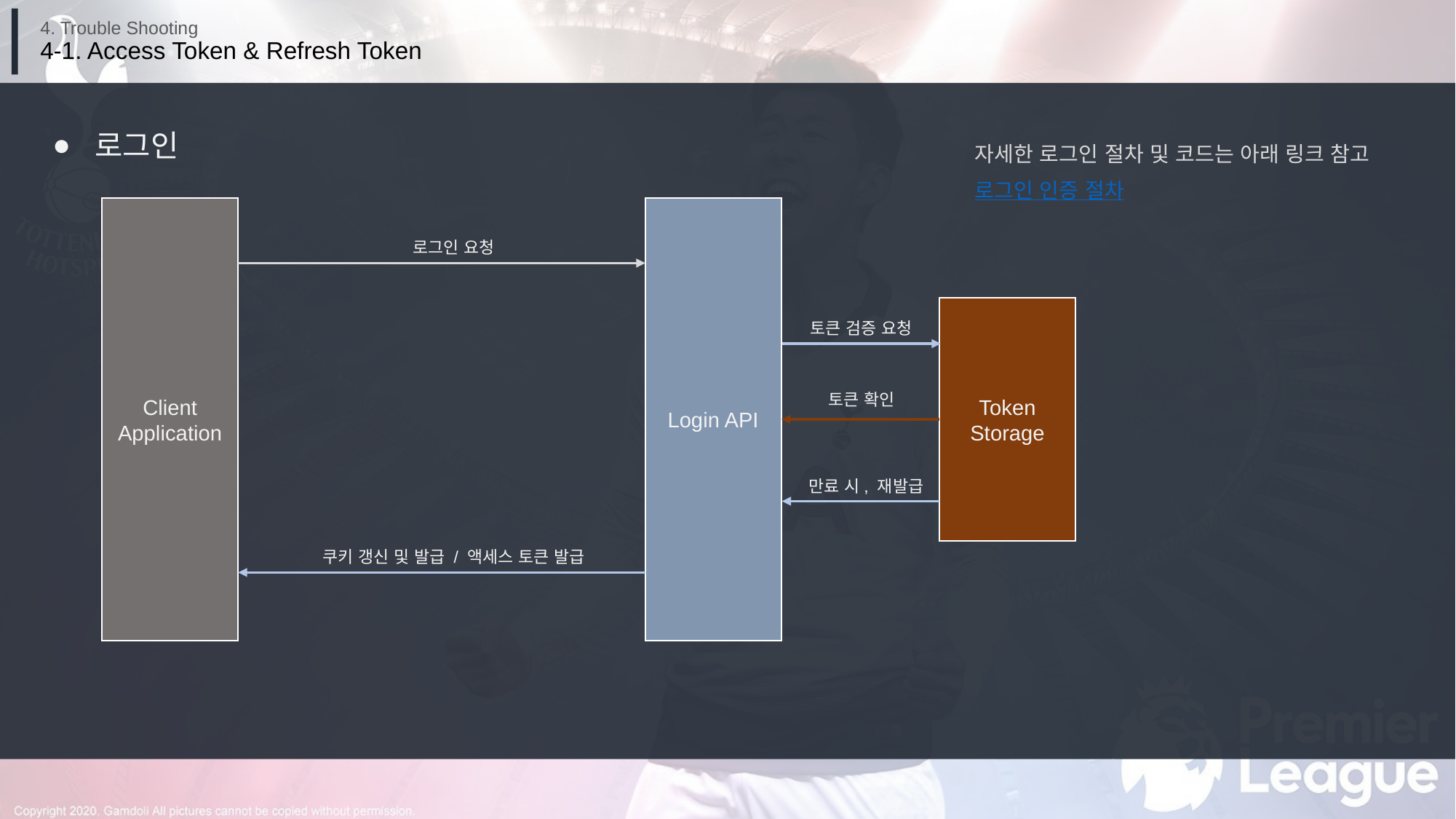

# 4. Trouble Shooting 4-1. Access Token & Refresh Token
로그인
자세한 로그인 절차 및 코드는 아래 링크 참고
로그인 인증 절차
Client
Application
Login API
로그인 요청
Token
Storage
토큰 검증 요청
토큰 확인
만료 시, 재발급
쿠키 갱신 및 발급 / 액세스 토큰 발급